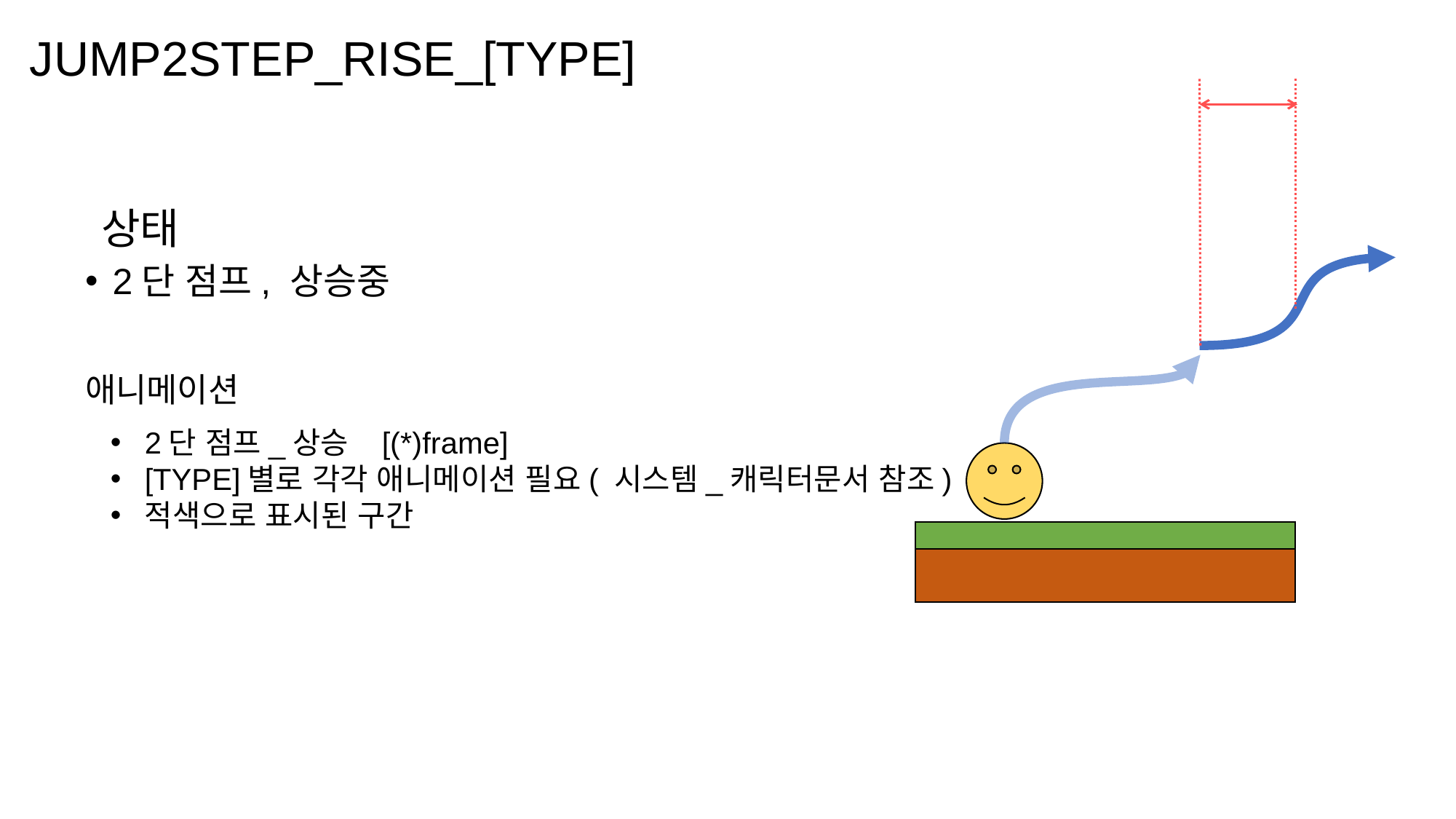

# JUMP2STEP_RISE_[TYPE]
상태
2단 점프, 상승중
애니메이션
2단 점프_상승   [(*)frame]
[TYPE]별로 각각 애니메이션 필요( 시스템_캐릭터문서 참조)
적색으로 표시된 구간